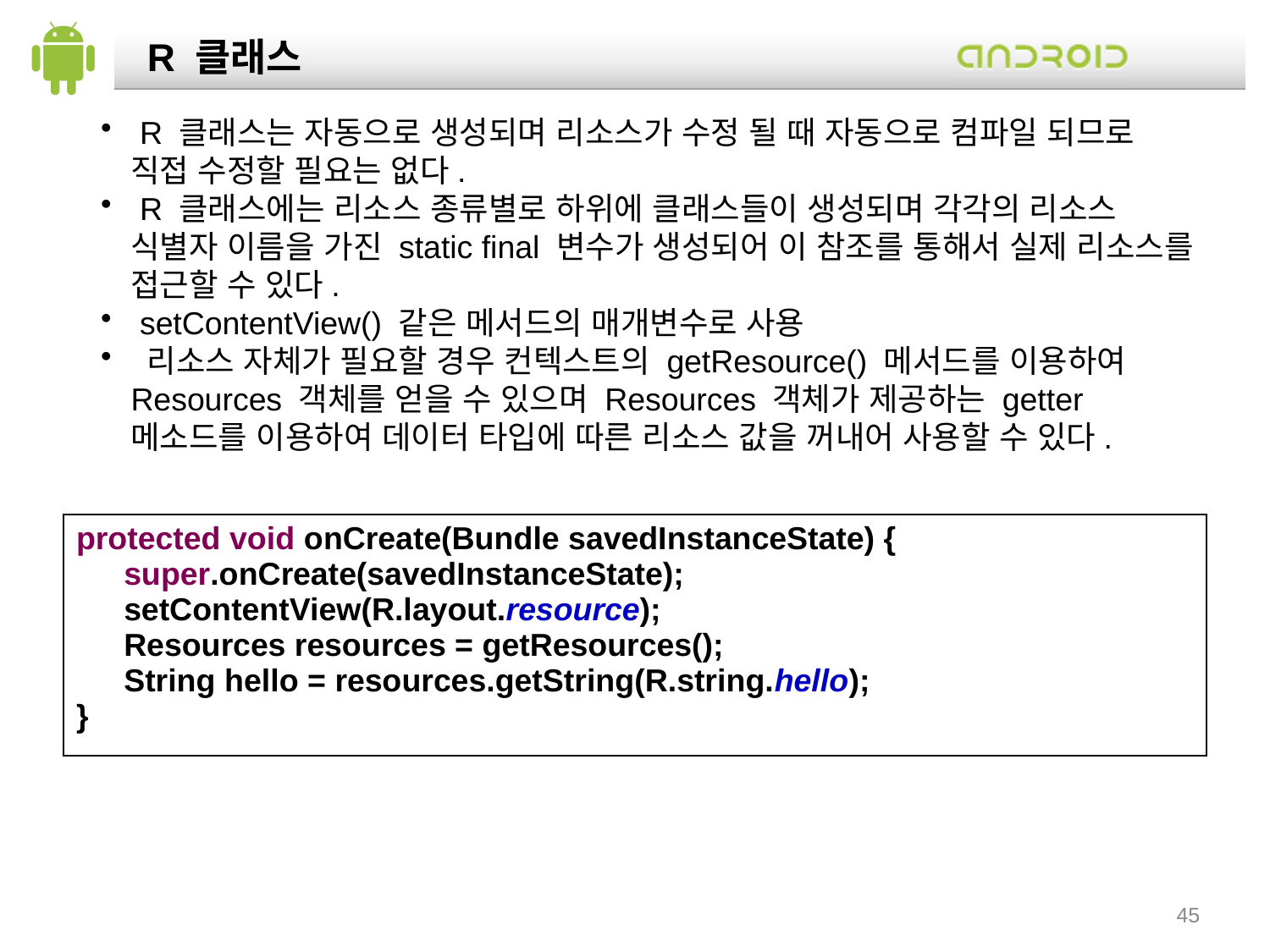

R 클래스
 R 클래스는 자동으로 생성되며 리소스가 수정 될 때 자동으로 컴파일 되므로 직접 수정할 필요는 없다.
 R 클래스에는 리소스 종류별로 하위에 클래스들이 생성되며 각각의 리소스 식별자 이름을 가진 static final 변수가 생성되어 이 참조를 통해서 실제 리소스를 접근할 수 있다.
 setContentView() 같은 메서드의 매개변수로 사용
 리소스 자체가 필요할 경우 컨텍스트의 getResource() 메서드를 이용하여 Resources 객체를 얻을 수 있으며 Resources 객체가 제공하는 getter 메소드를 이용하여 데이터 타입에 따른 리소스 값을 꺼내어 사용할 수 있다.
| protected void onCreate(Bundle savedInstanceState) { super.onCreate(savedInstanceState); setContentView(R.layout.resource); Resources resources = getResources(); String hello = resources.getString(R.string.hello); } |
| --- |
45